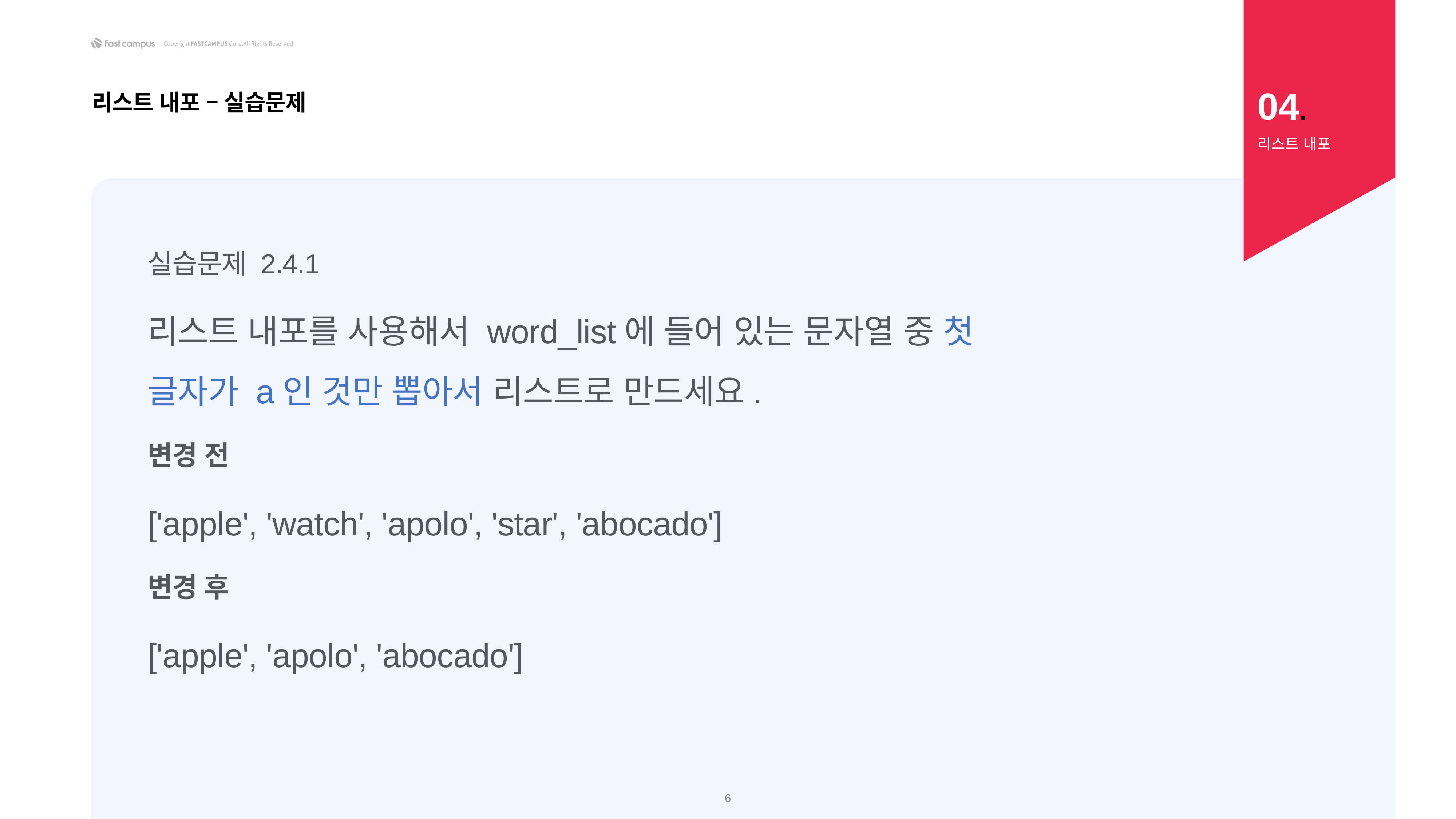

04.
리스트 내포 – 실습문제
리스트 내포

실습문제 2.4.1
리스트 내포를 사용해서 word_list에 들어 있는 문자열 중 첫 글자가 a인 것만 뽑아서 리스트로 만드세요.
변경 전
['apple', 'watch', 'apolo', 'star', 'abocado']
변경 후
['apple', 'apolo', 'abocado']
6